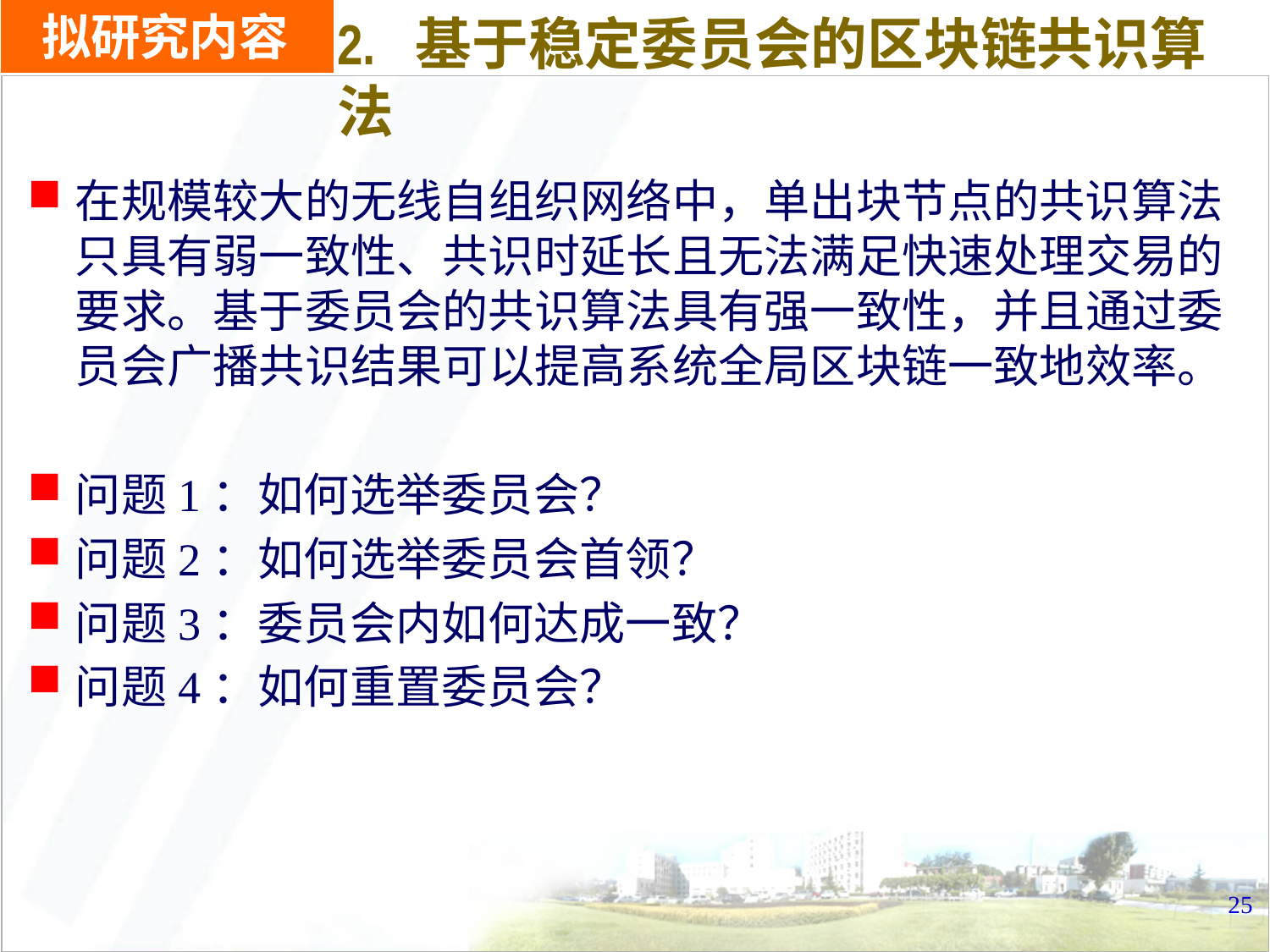

# 拟研究内容
2.  基于稳定委员会的区块链共识算法

在规模较大的无线自组织网络中，单出块节点的共识算法只具有弱一致性、共识时延长且无法满足快速处理交易的要求。基于委员会的共识算法具有强一致性，并且通过委员会广播共识结果可以提高系统全局区块链一致地效率。

问题1：如何选举委员会？
问题2：如何选举委员会首领？
问题3：委员会内如何达成一致？
问题4：如何重置委员会？

25